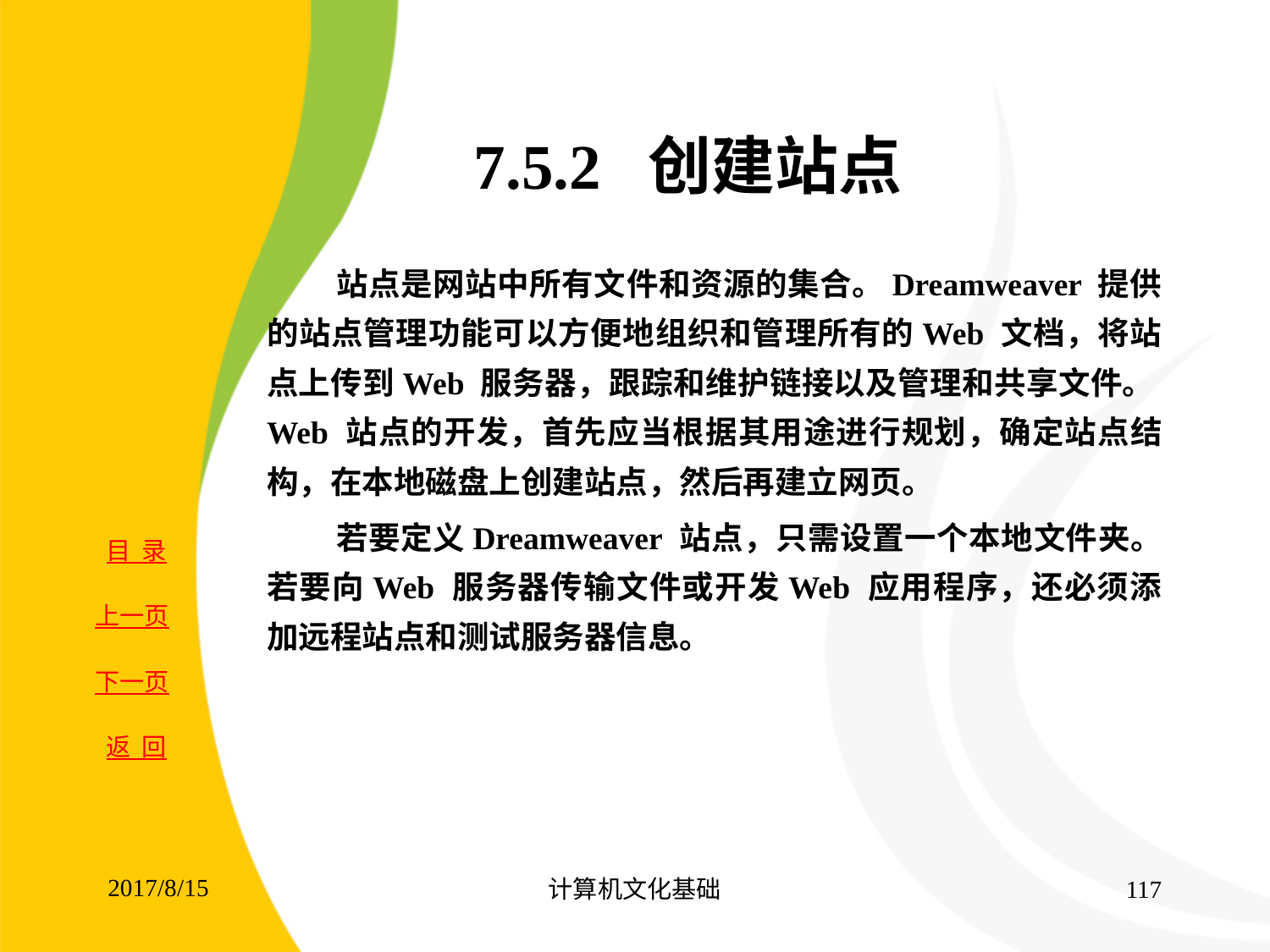

# 7.5.2  创建站点
        站点是网站中所有文件和资源的集合。Dreamweaver 提供的站点管理功能可以方便地组织和管理所有的Web 文档，将站点上传到Web 服务器，跟踪和维护链接以及管理和共享文件。Web 站点的开发，首先应当根据其用途进行规划，确定站点结构，在本地磁盘上创建站点，然后再建立网页。
        若要定义Dreamweaver 站点，只需设置一个本地文件夹。若要向Web 服务器传输文件或开发Web 应用程序，还必须添加远程站点和测试服务器信息。
2017/8/15
计算机文化基础
117